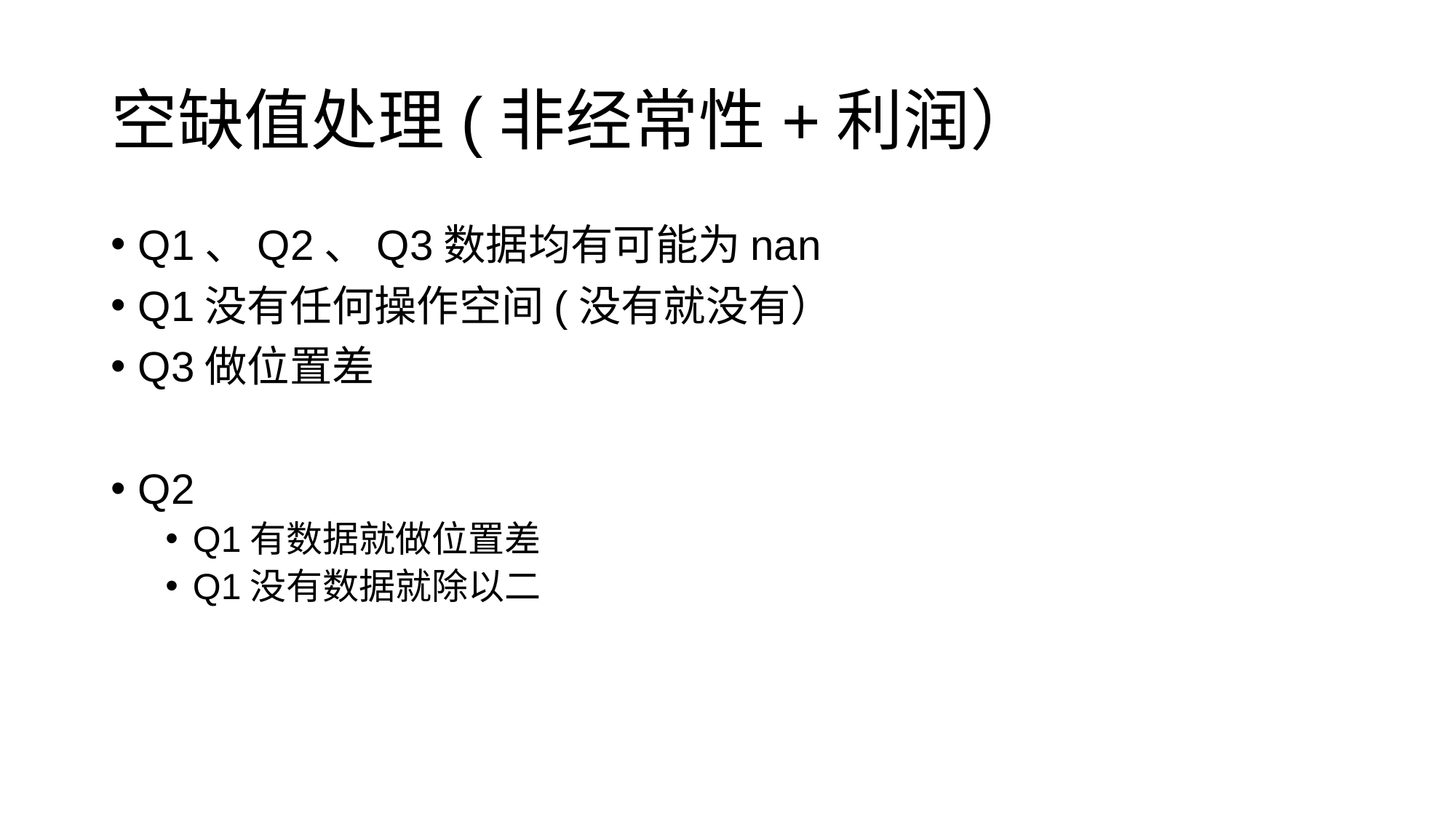

# 空缺值处理(非经常性+利润）
Q1、Q2、Q3数据均有可能为nan
Q1没有任何操作空间(没有就没有）
Q3做位置差

Q2
Q1有数据就做位置差
Q1没有数据就除以二